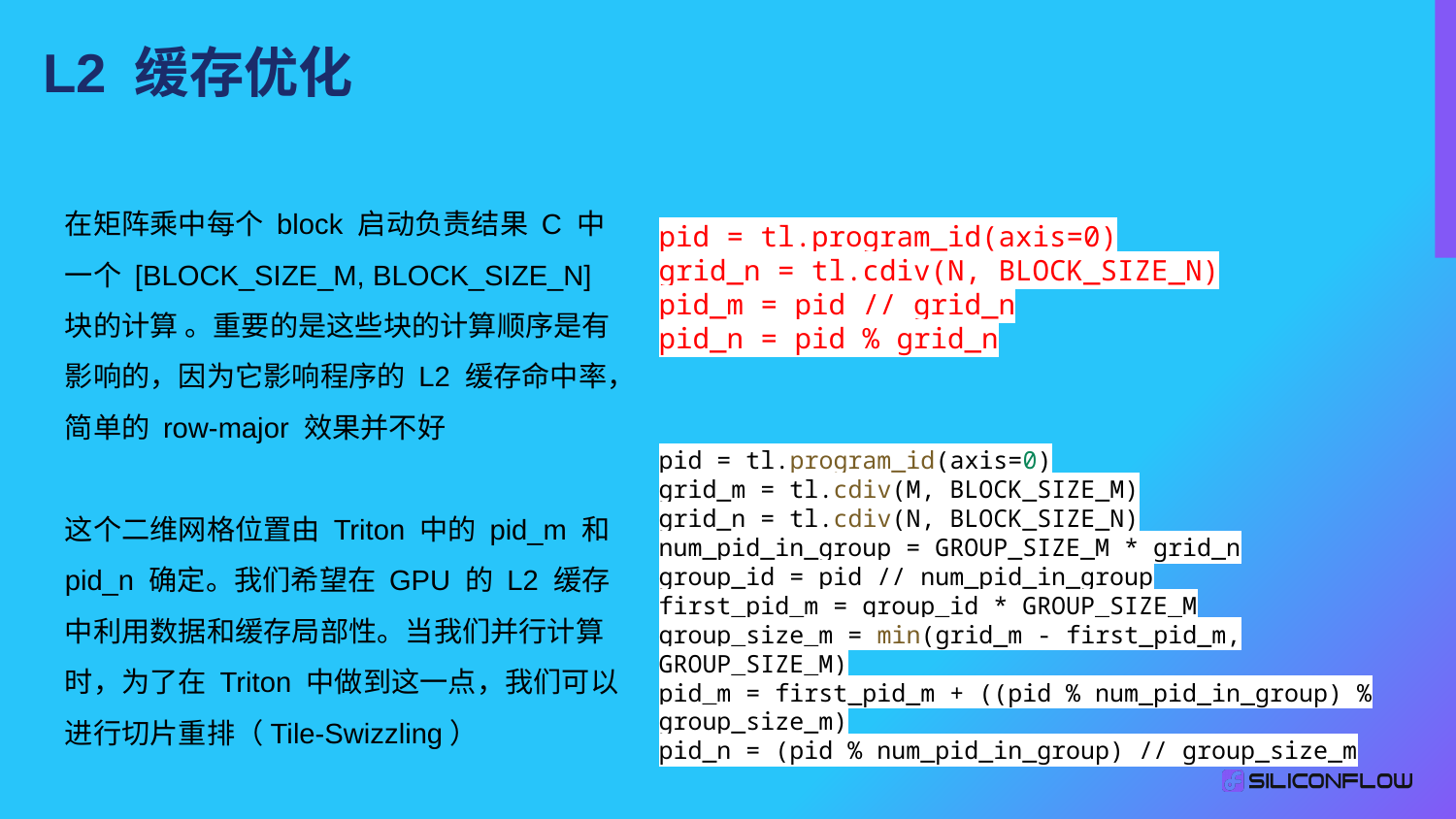

L2 缓存优化
在矩阵乘中每个 block 启动负责结果 C 中一个 [BLOCK_SIZE_M, BLOCK_SIZE_N] 块的计算 。重要的是这些块的计算顺序是有影响的，因为它影响程序的 L2 缓存命中率，简单的 row-major 效果并不好

这个二维网格位置由 Triton 中的 pid_m 和 pid_n 确定。我们希望在 GPU 的 L2 缓存中利用数据和缓存局部性。当我们并行计算时，为了在 Triton 中做到这一点，我们可以进行切片重排（Tile-Swizzling）

pid = tl.program_id(axis=0)
grid_n = tl.cdiv(N, BLOCK_SIZE_N)
pid_m = pid // grid_n
pid_n = pid % grid_n
pid = tl.program_id(axis=0)
grid_m = tl.cdiv(M, BLOCK_SIZE_M)
grid_n = tl.cdiv(N, BLOCK_SIZE_N)
num_pid_in_group = GROUP_SIZE_M * grid_n
group_id = pid // num_pid_in_group
first_pid_m = group_id * GROUP_SIZE_M
group_size_m = min(grid_m - first_pid_m, GROUP_SIZE_M)
pid_m = first_pid_m + ((pid % num_pid_in_group) % group_size_m)
pid_n = (pid % num_pid_in_group) // group_size_m